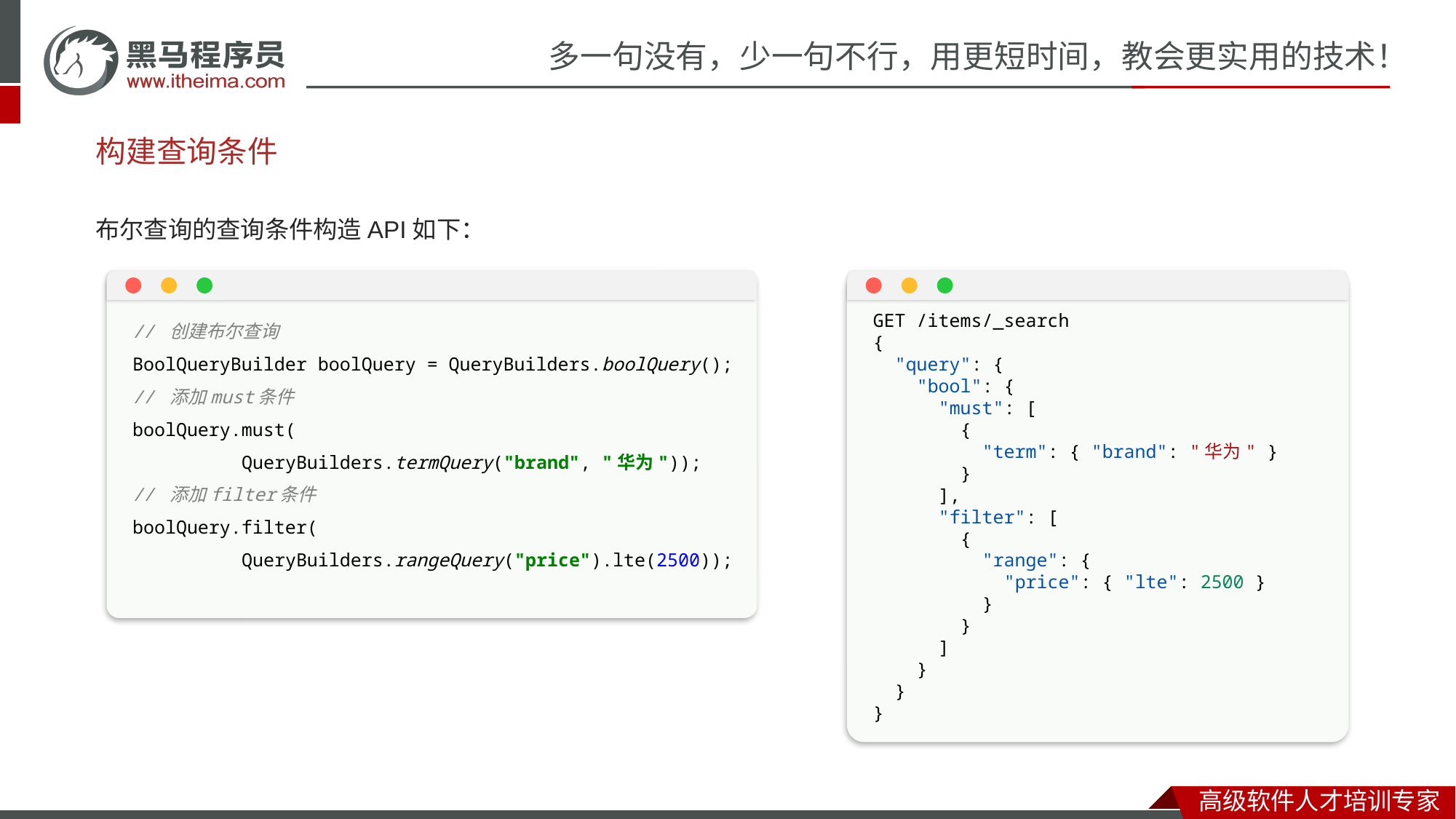

# 构建查询条件
布尔查询的查询条件构造API如下：

// 创建布尔查询
BoolQueryBuilder boolQuery = QueryBuilders.boolQuery();
// 添加must条件
boolQuery.must(
	QueryBuilders.termQuery("brand", "华为"));
// 添加filter条件
boolQuery.filter(
	QueryBuilders.rangeQuery("price").lte(2500));

GET /items/_search
{
  "query": {
    "bool": {
      "must": [
        {
          "term": { "brand": "华为" }
        }
      ],
      "filter": [
        {
          "range": {
            "price": { "lte": 2500 }
          }
        }
      ]
    }
  }
}